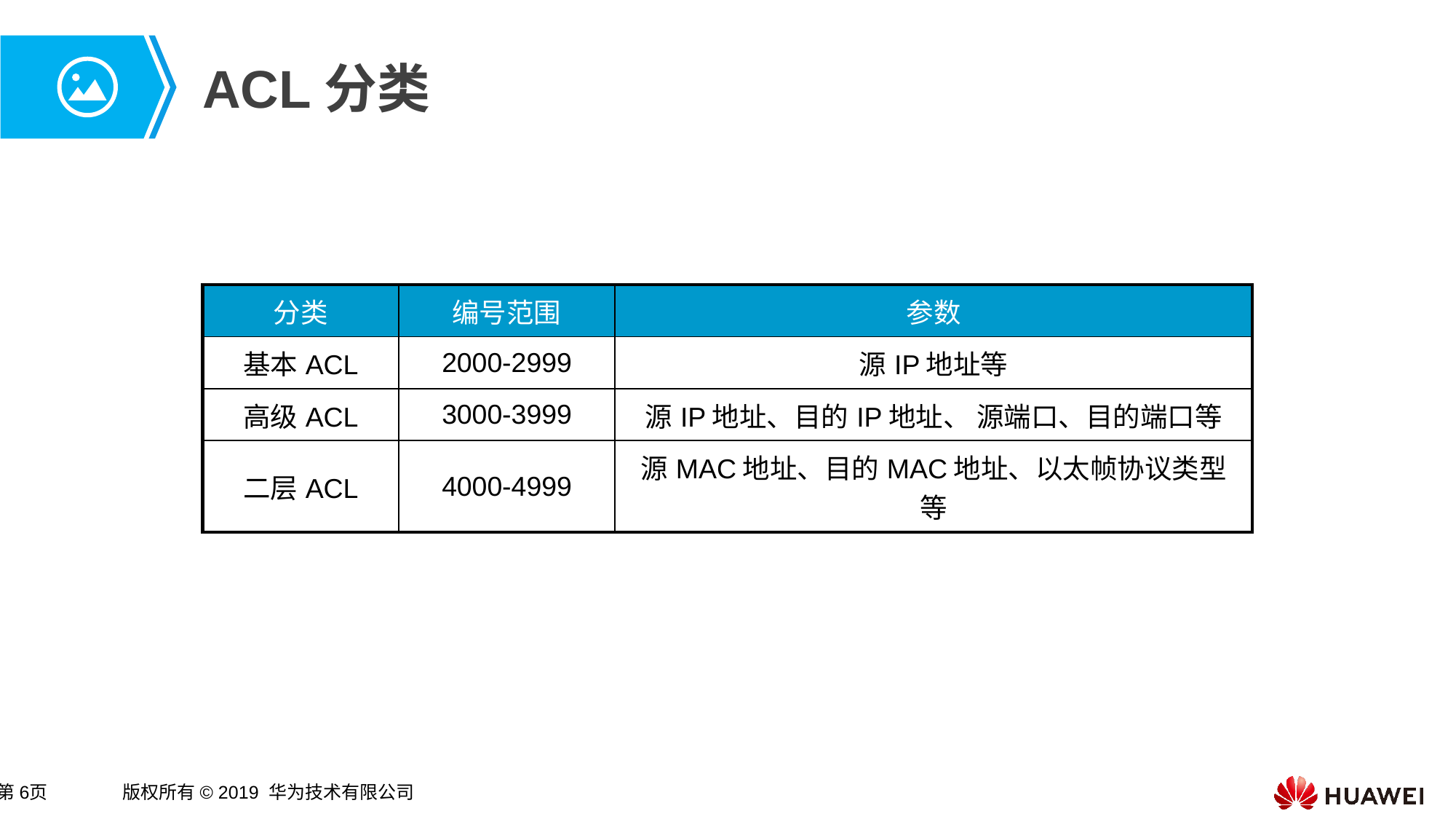

# ACL分类
| 分类 | 编号范围 | 参数 |
| --- | --- | --- |
| 基本ACL | 2000-2999 | 源IP地址等 |
| 高级ACL | 3000-3999 | 源IP地址、目的IP地址、 源端口、目的端口等 |
| 二层ACL | 4000-4999 | 源MAC地址、目的MAC地址、以太帧协议类型等 |